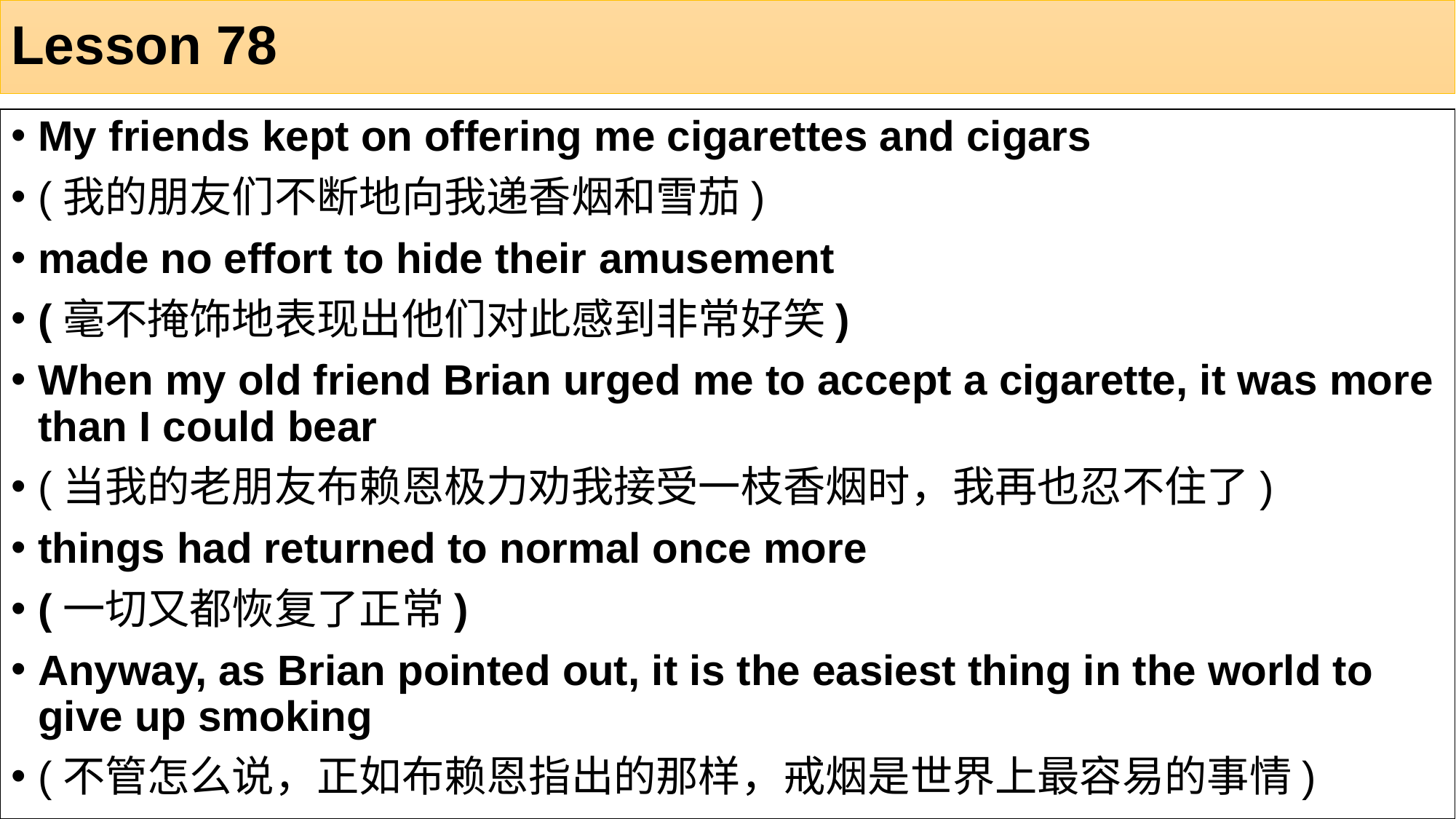

# Lesson 78
My friends kept on offering me cigarettes and cigars
(我的朋友们不断地向我递香烟和雪茄)
made no effort to hide their amusement
(毫不掩饰地表现出他们对此感到非常好笑)
When my old friend Brian urged me to accept a cigarette, it was more than I could bear
(当我的老朋友布赖恩极力劝我接受一枝香烟时，我再也忍不住了)
things had returned to normal once more
(一切又都恢复了正常)
Anyway, as Brian pointed out, it is the easiest thing in the world to give up smoking
(不管怎么说，正如布赖恩指出的那样，戒烟是世界上最容易的事情)